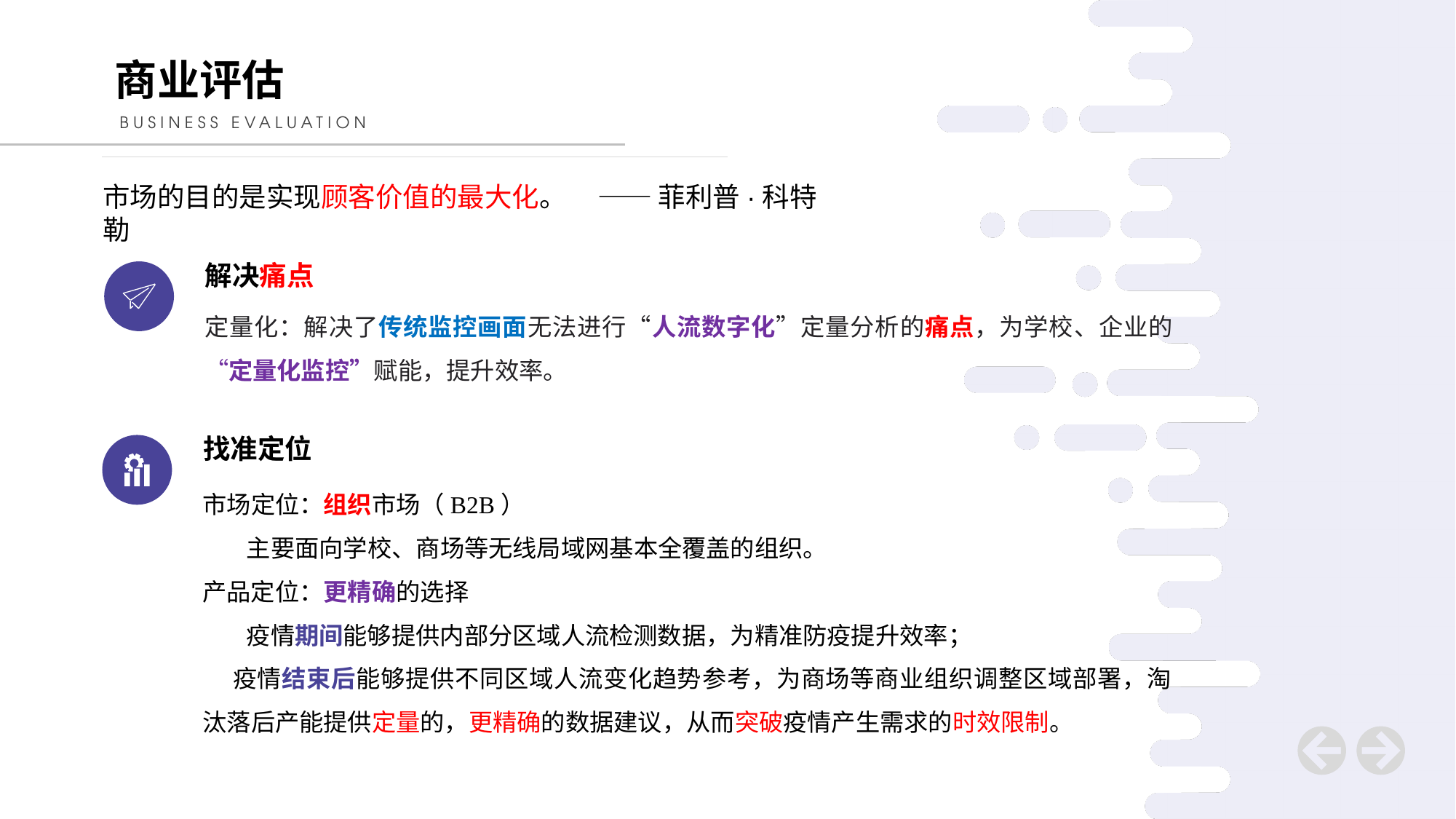

商业评估
BUSINESS EVALUATION
市场的目的是实现顾客价值的最大化。     —— 菲利普·科特勒
解决痛点
定量化：解决了传统监控画面无法进行“人流数字化”定量分析的痛点，为学校、企业的“定量化监控”赋能，提升效率。

找准定位
市场定位：组织市场（B2B）
       主要面向学校、商场等无线局域网基本全覆盖的组织。
产品定位：更精确的选择
       疫情期间能够提供内部分区域人流检测数据，为精准防疫提升效率；
    疫情结束后能够提供不同区域人流变化趋势参考，为商场等商业组织调整区域部署，淘汰落后产能提供定量的，更精确的数据建议，从而突破疫情产生需求的时效限制。